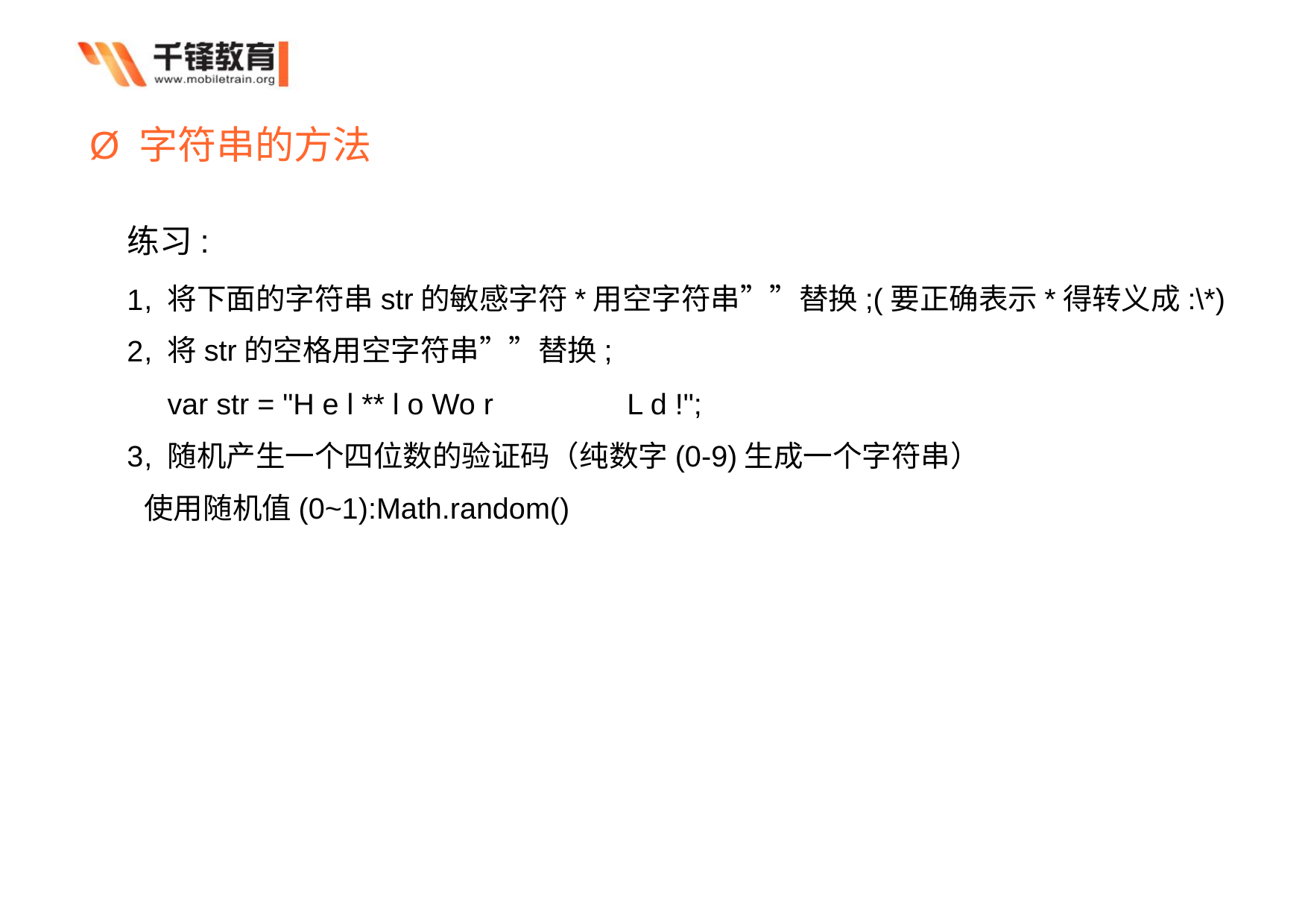

Ø 字符串的方法
练习:
, 将下面的字符串str的敏感字符*用空字符串””替换;(要正确表示*得转义成:\*)
, 将str的空格用空字符串””替换;
1
2
var str = "H e l ** l o Wo r
L d !";
, 随机产生一个四位数的验证码（纯数字(0-9)生成一个字符串）
使用随机值(0~1):Math.random()
3